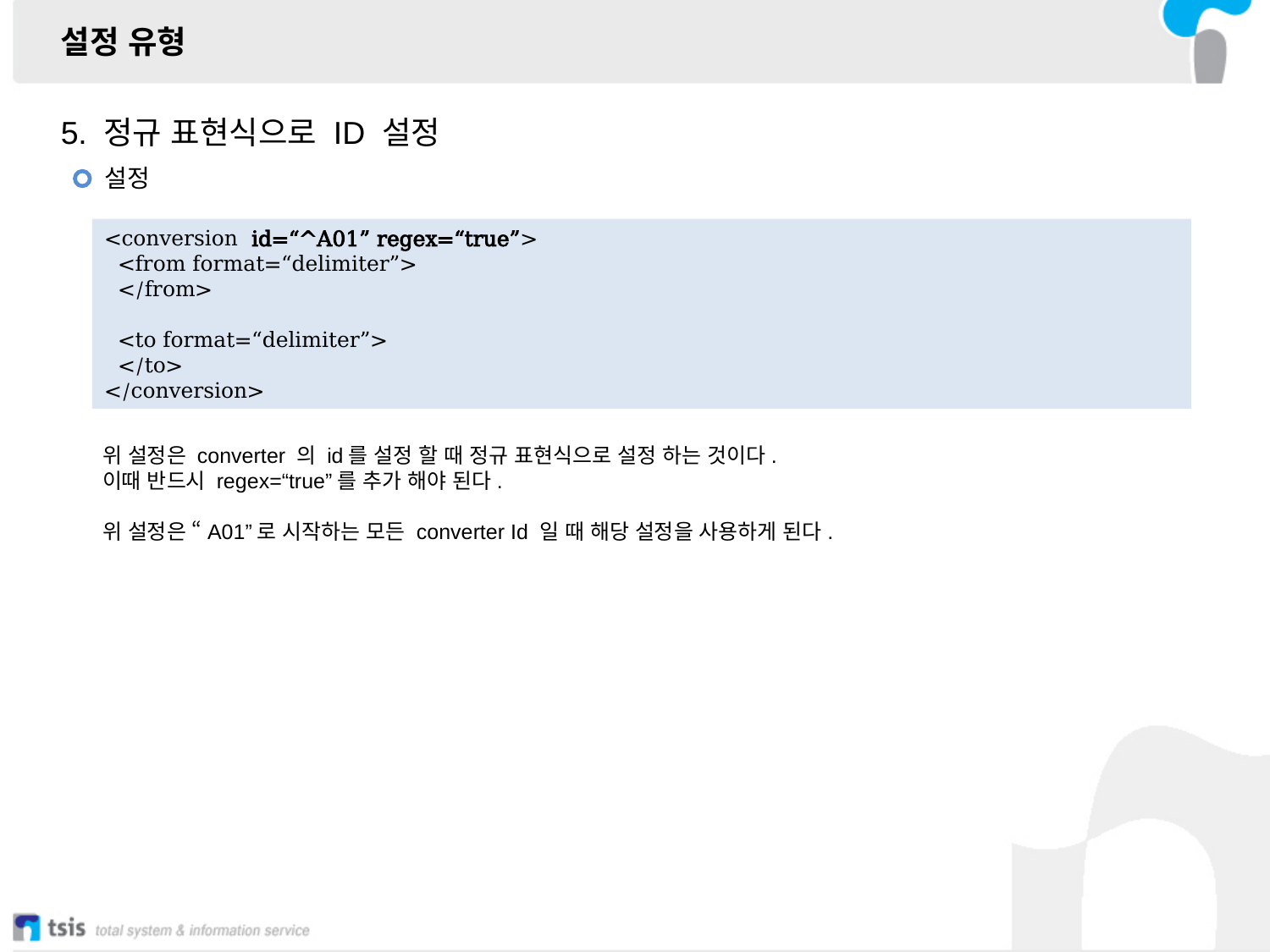

설정 유형
5. 정규 표현식으로 ID 설정
설정

<conversion  id=“^A01” regex=“true”>
  <from format=“delimiter”>
  </from>

  <to format=“delimiter”>
  </to>
</conversion>
위 설정은 converter 의 id를 설정 할 때 정규 표현식으로 설정 하는 것이다.
이때 반드시 regex=“true”를 추가 해야 된다.

위 설정은 “A01”로 시작하는 모든 converter Id 일 때 해당 설정을 사용하게 된다.